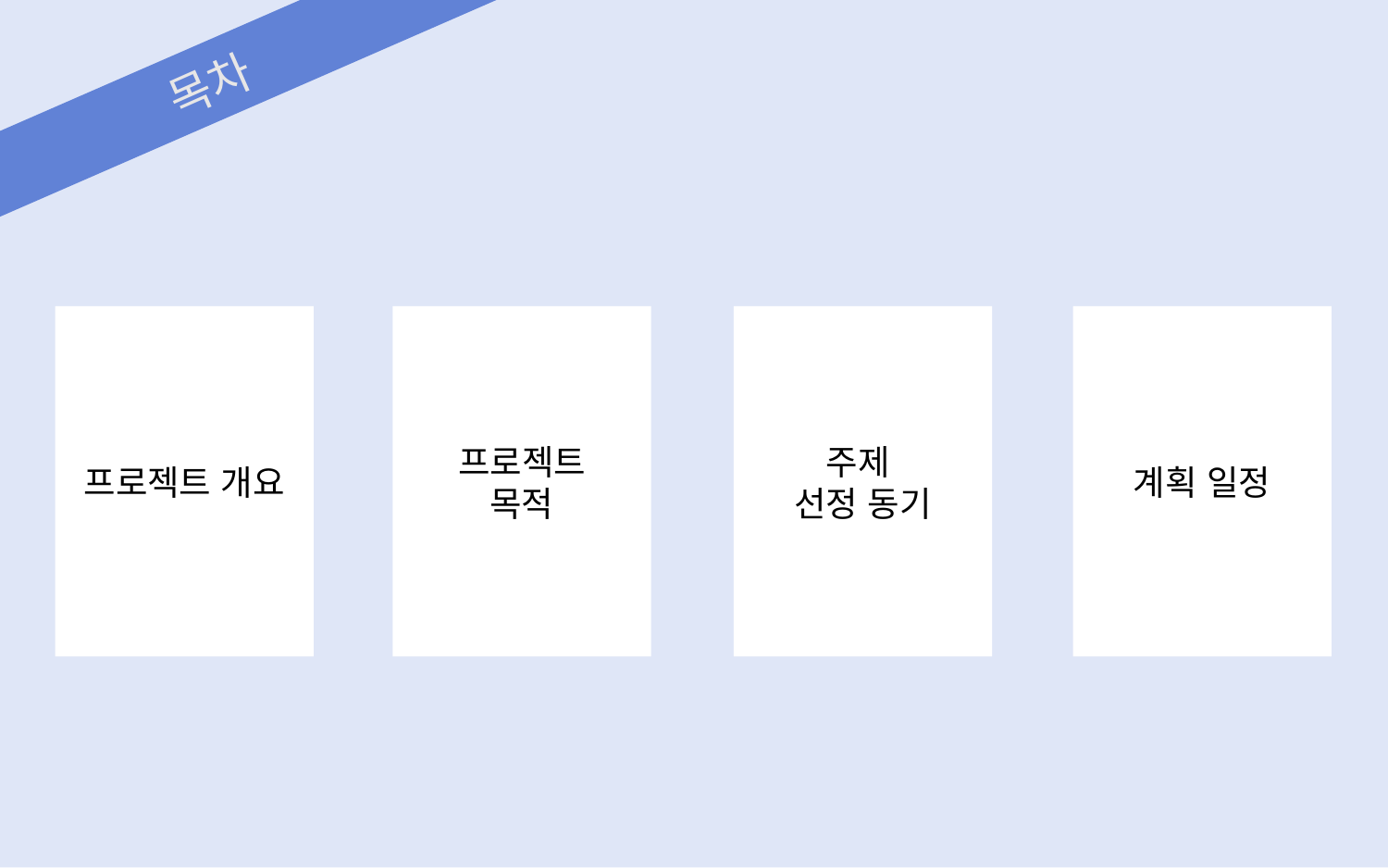

목차

프로젝트 목적
주제
선정 동기
계획 일정
프로젝트 개요